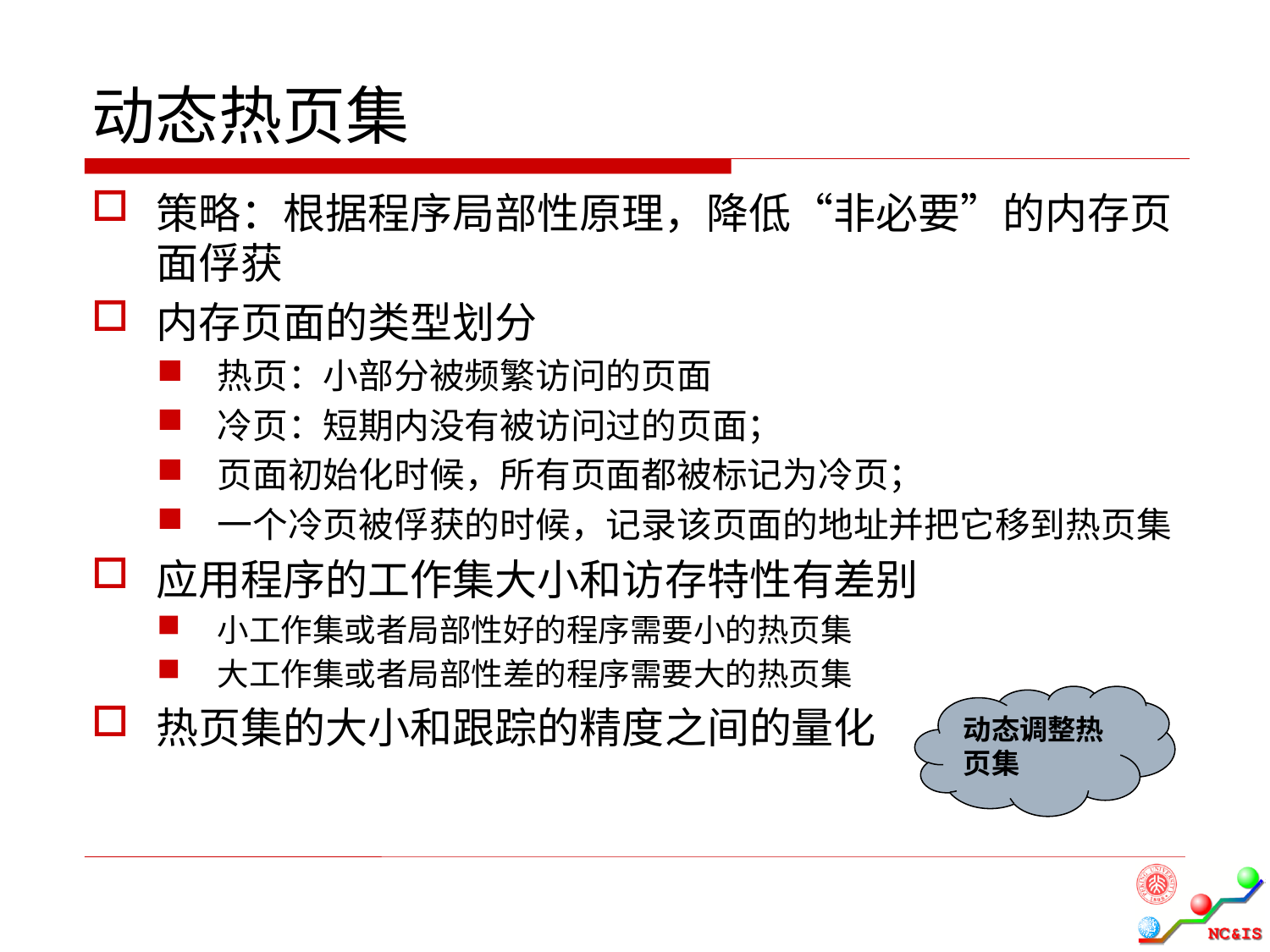

动态热页集
策略：根据程序局部性原理，降低“非必要”的内存页面俘获
内存页面的类型划分
热页：小部分被频繁访问的页面
冷页：短期内没有被访问过的页面；
页面初始化时候，所有页面都被标记为冷页；
一个冷页被俘获的时候，记录该页面的地址并把它移到热页集
应用程序的工作集大小和访存特性有差别
小工作集或者局部性好的程序需要小的热页集
大工作集或者局部性差的程序需要大的热页集
热页集的大小和跟踪的精度之间的量化
动态调整热页集